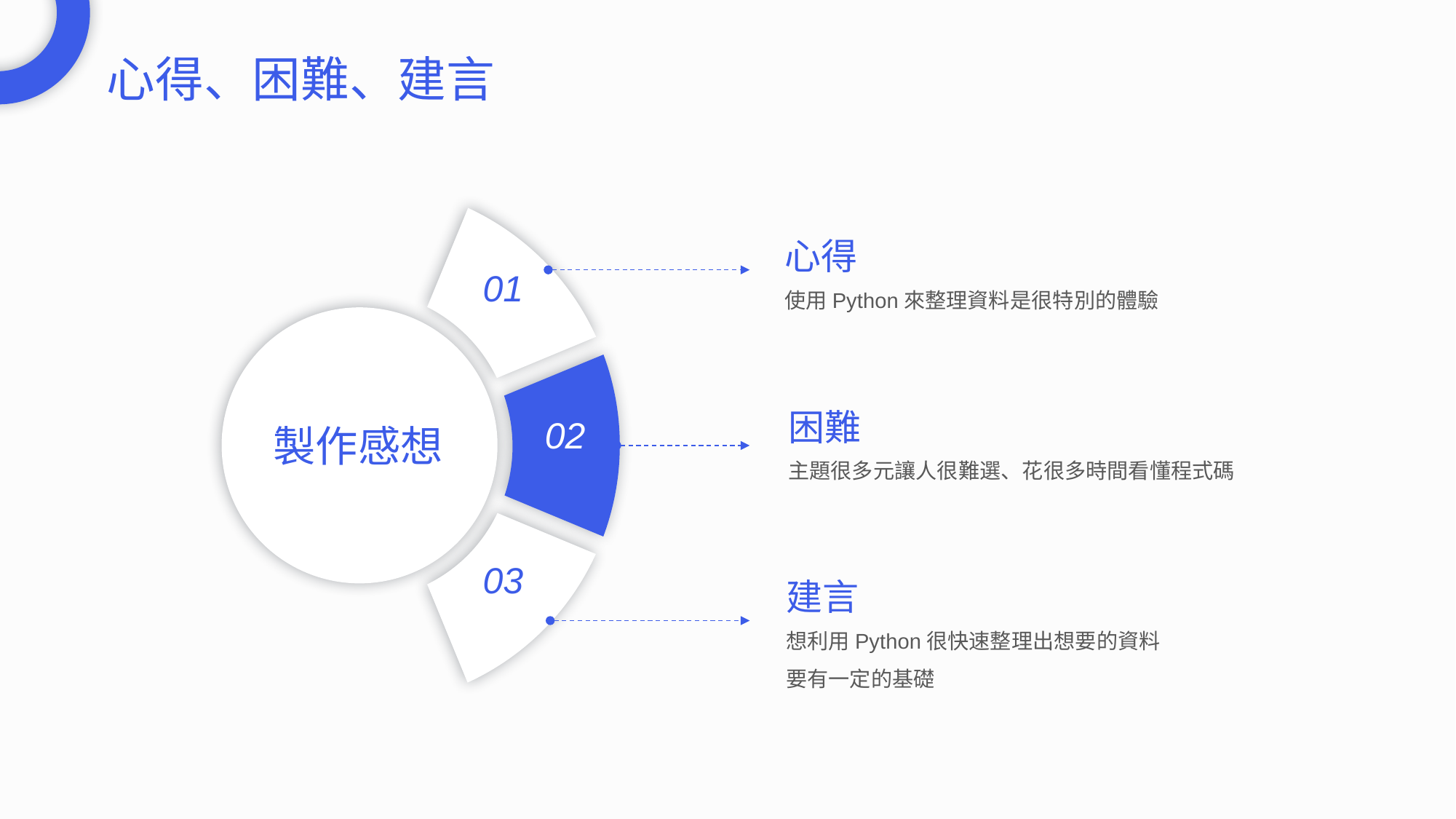

心得、困難、建言

心得
使用Python來整理資料是很特別的體驗
01

製作感想

困難
主題很多元讓人很難選、花很多時間看懂程式碼
02

03
建言
想利用Python很快速整理出想要的資料
要有一定的基礎